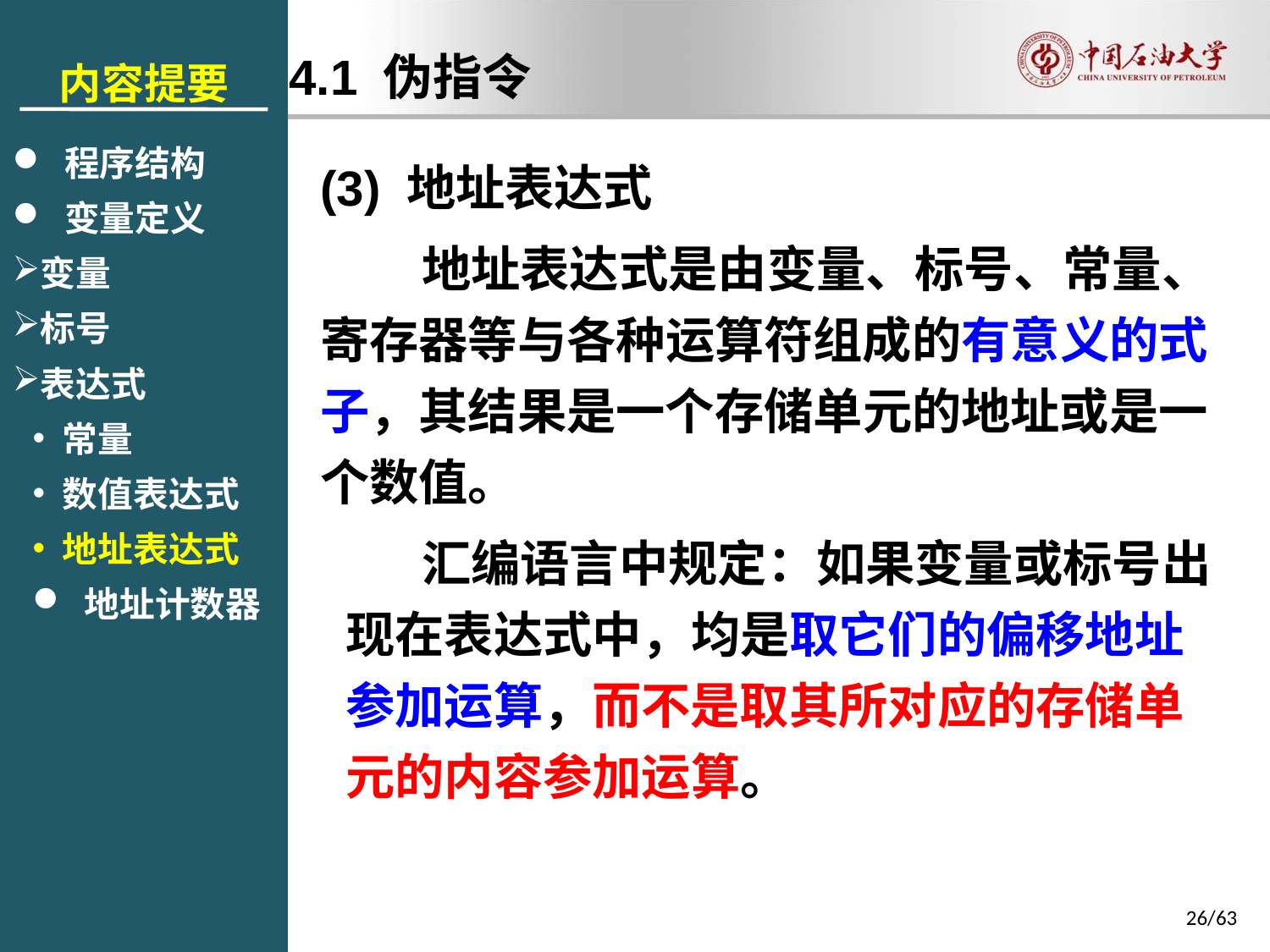

内容提要
 程序结构
 变量定义
变量
标号
表达式
常量
数值表达式
地址表达式
 地址计数器
4.1 伪指令
(3) 地址表达式
        地址表达式是由变量、标号、常量、寄存器等与各种运算符组成的有意义的式子，其结果是一个存储单元的地址或是一个数值。
        汇编语言中规定：如果变量或标号出现在表达式中，均是取它们的偏移地址参加运算，而不是取其所对应的存储单元的内容参加运算。
26/63